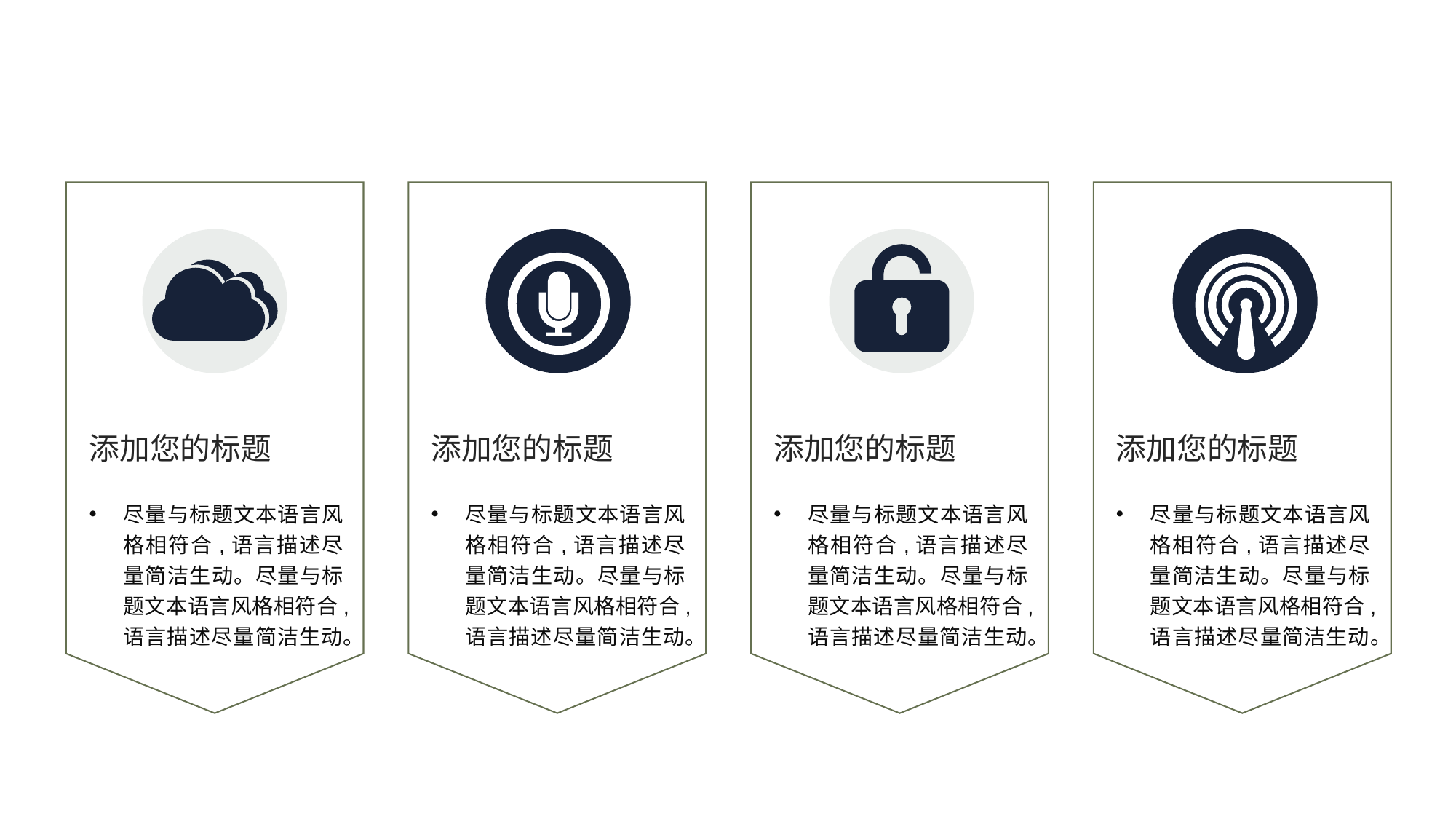

添加您的标题
添加您的标题
添加您的标题
添加您的标题
尽量与标题文本语言风格相符合,语言描述尽量简洁生动。尽量与标题文本语言风格相符合,语言描述尽量简洁生动。

尽量与标题文本语言风格相符合,语言描述尽量简洁生动。尽量与标题文本语言风格相符合,语言描述尽量简洁生动。
尽量与标题文本语言风格相符合,语言描述尽量简洁生动。尽量与标题文本语言风格相符合,语言描述尽量简洁生动。
尽量与标题文本语言风格相符合,语言描述尽量简洁生动。尽量与标题文本语言风格相符合,语言描述尽量简洁生动。